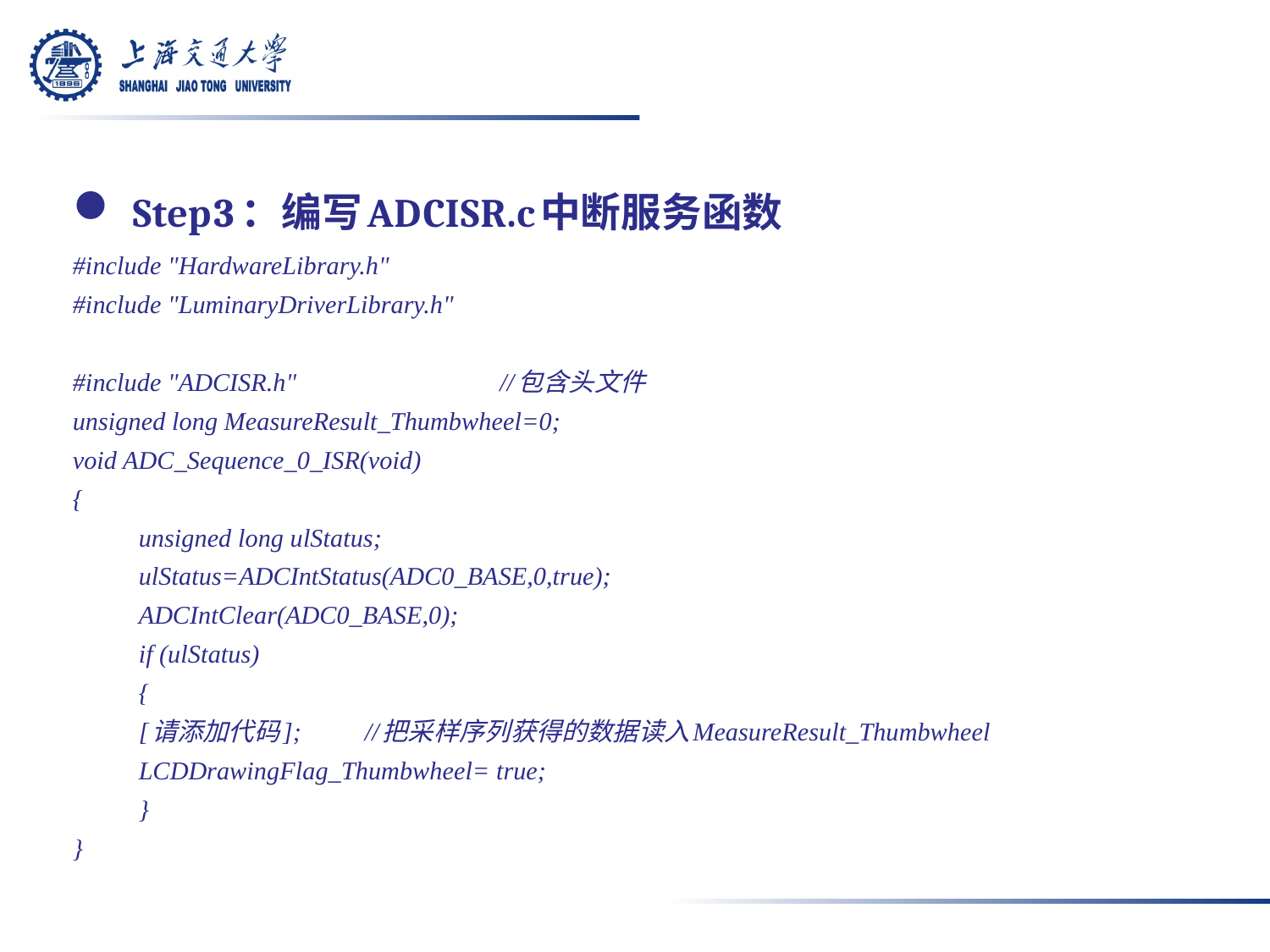

#
Step3：编写ADCISR.c中断服务函数
#include "HardwareLibrary.h"
#include "LuminaryDriverLibrary.h"

#include "ADCISR.h"                                //包含头文件
unsigned long MeasureResult_Thumbwheel=0;
void ADC_Sequence_0_ISR(void)
{
	unsigned long ulStatus;
	ulStatus=ADCIntStatus(ADC0_BASE,0,true);
	ADCIntClear(ADC0_BASE,0);
	if (ulStatus)
	{
		[请添加代码];          //把采样序列获得的数据读入MeasureResult_Thumbwheel
		LCDDrawingFlag_Thumbwheel= true;
	}
}